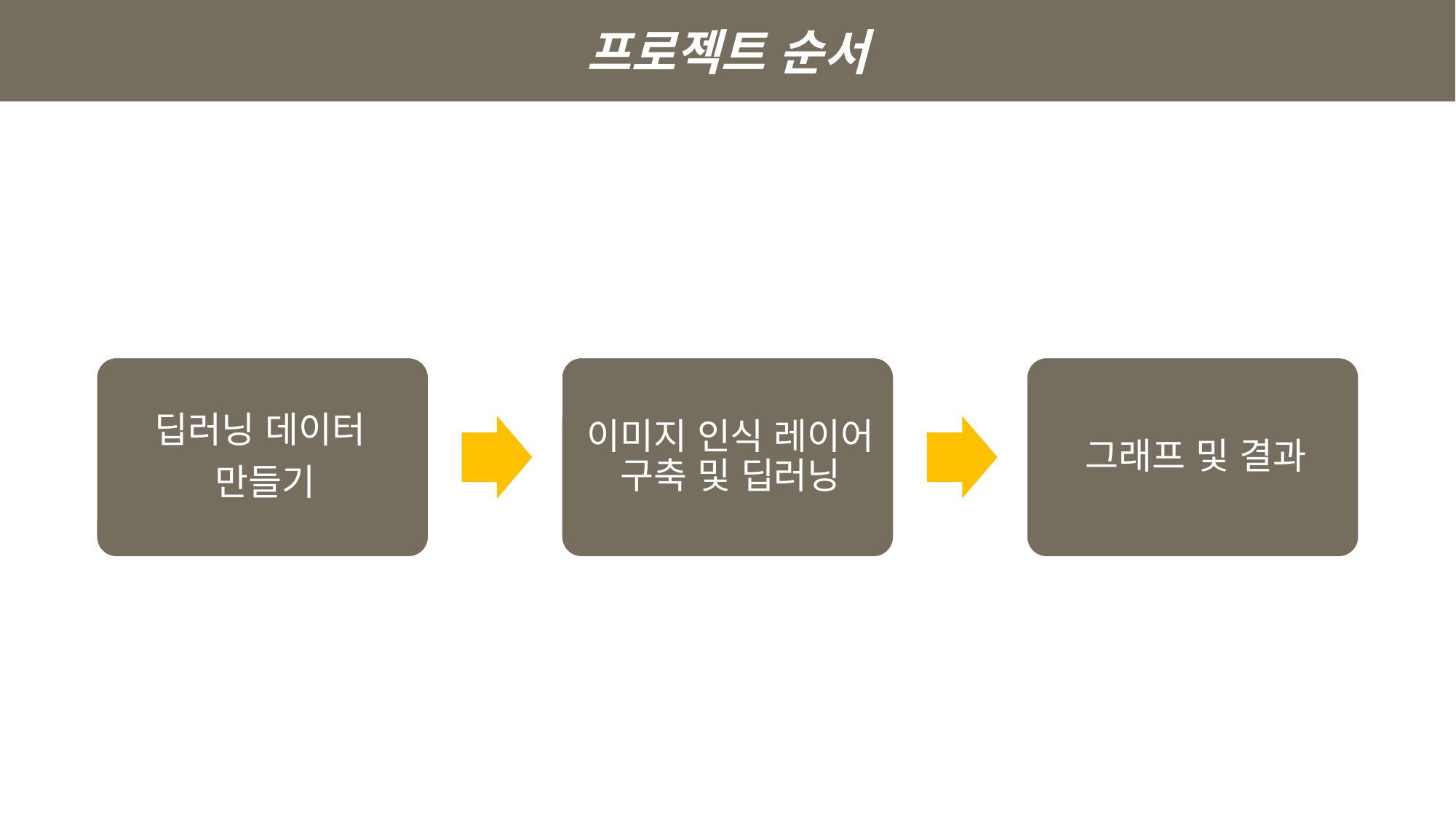

프로젝트 순서
딥러닝 데이터
만들기

이미지 인식 레이어 구축 및 딥러닝

그래프 및 결과